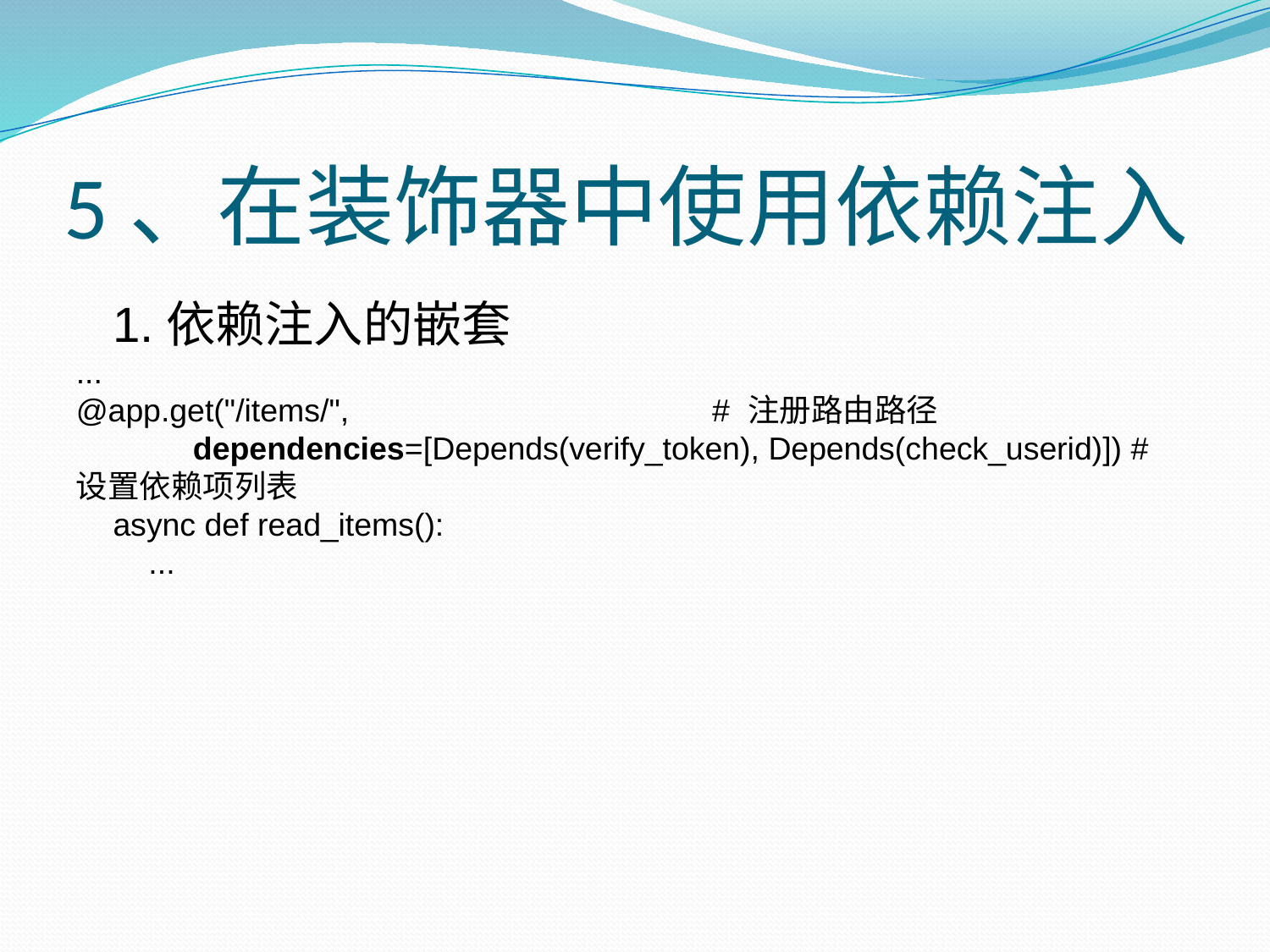

# 5、在装饰器中使用依赖注入
1.依赖注入的嵌套
...
@app.get("/items/",                                         # 注册路由路径
         dependencies=[Depends(verify_token), Depends(check_userid)]) # 设置依赖项列表
async def read_items():
    ...